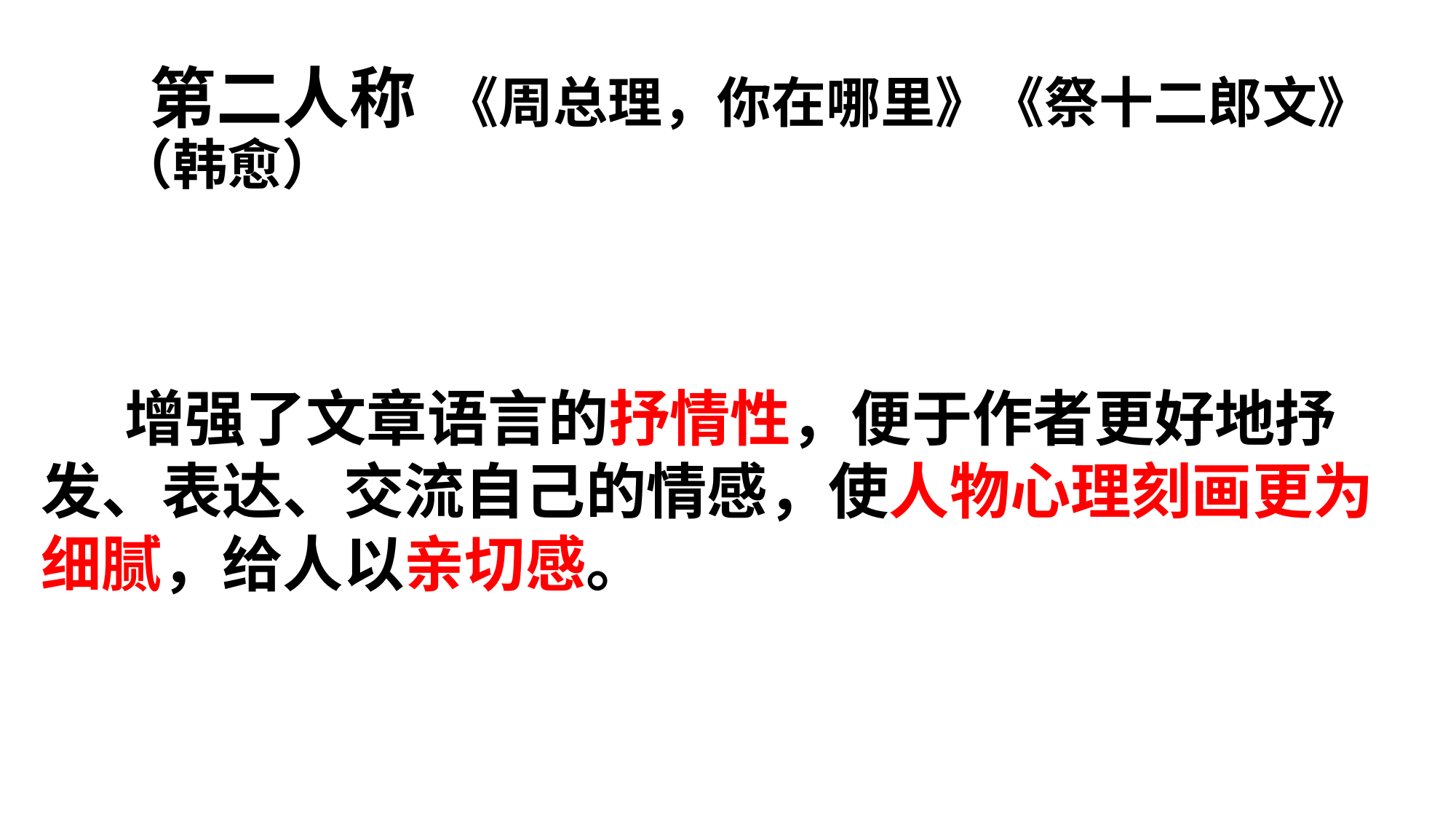

# 第二人称  《周总理，你在哪里》《祭十二郎文》（韩愈）
     增强了文章语言的抒情性，便于作者更好地抒发、表达、交流自己的情感，使人物心理刻画更为细腻，给人以亲切感。